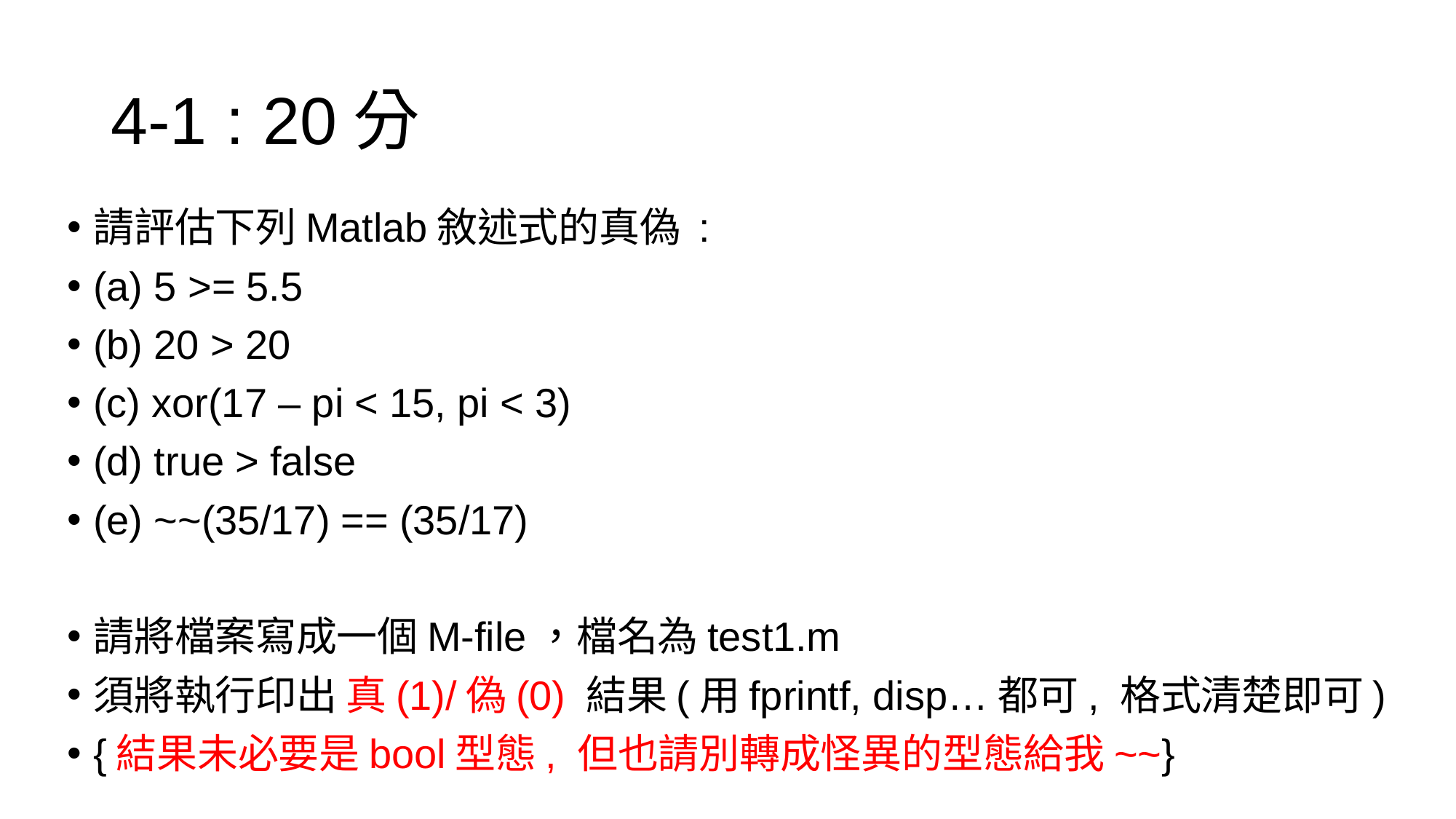

# 4-1 : 20分
請評估下列Matlab敘述式的真偽 :
(a) 5 >= 5.5
(b) 20 > 20
(c) xor(17 – pi < 15, pi < 3)
(d) true > false
(e) ~~(35/17) == (35/17)

請將檔案寫成一個M-file，檔名為test1.m
須將執行印出 真(1)/偽(0) 結果(用fprintf, disp…都可, 格式清楚即可)
{結果未必要是bool型態, 但也請別轉成怪異的型態給我~~}